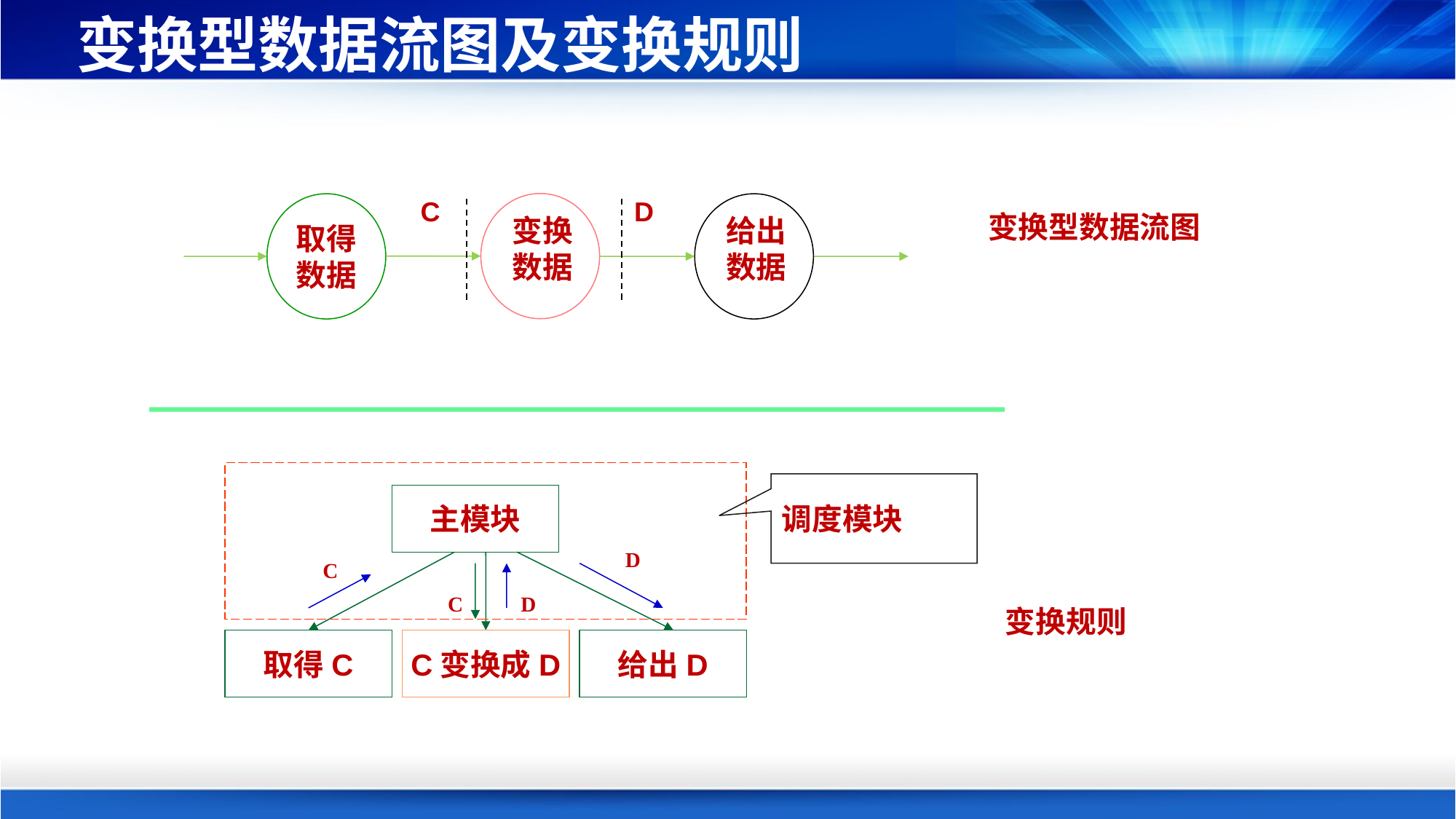

# 变换型数据流图及变换规则
C
D

取得
数据

给出
数据
变换
数据

变换型数据流图

调度模块
主模块
D

C

C
D
取得C
C变换成D
给出D
变换规则